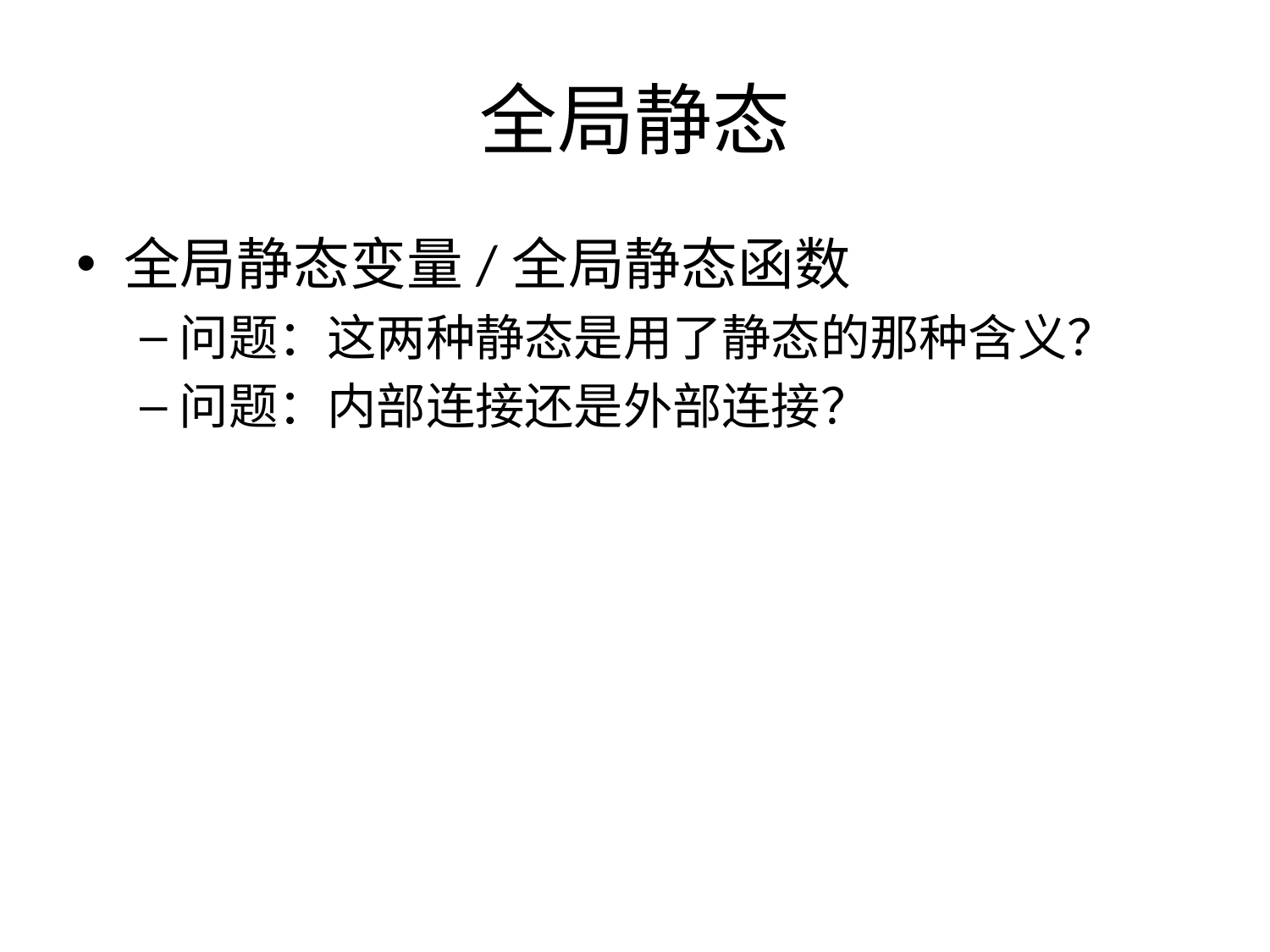

# 全局静态
全局静态变量/全局静态函数
问题：这两种静态是用了静态的那种含义？
问题：内部连接还是外部连接？